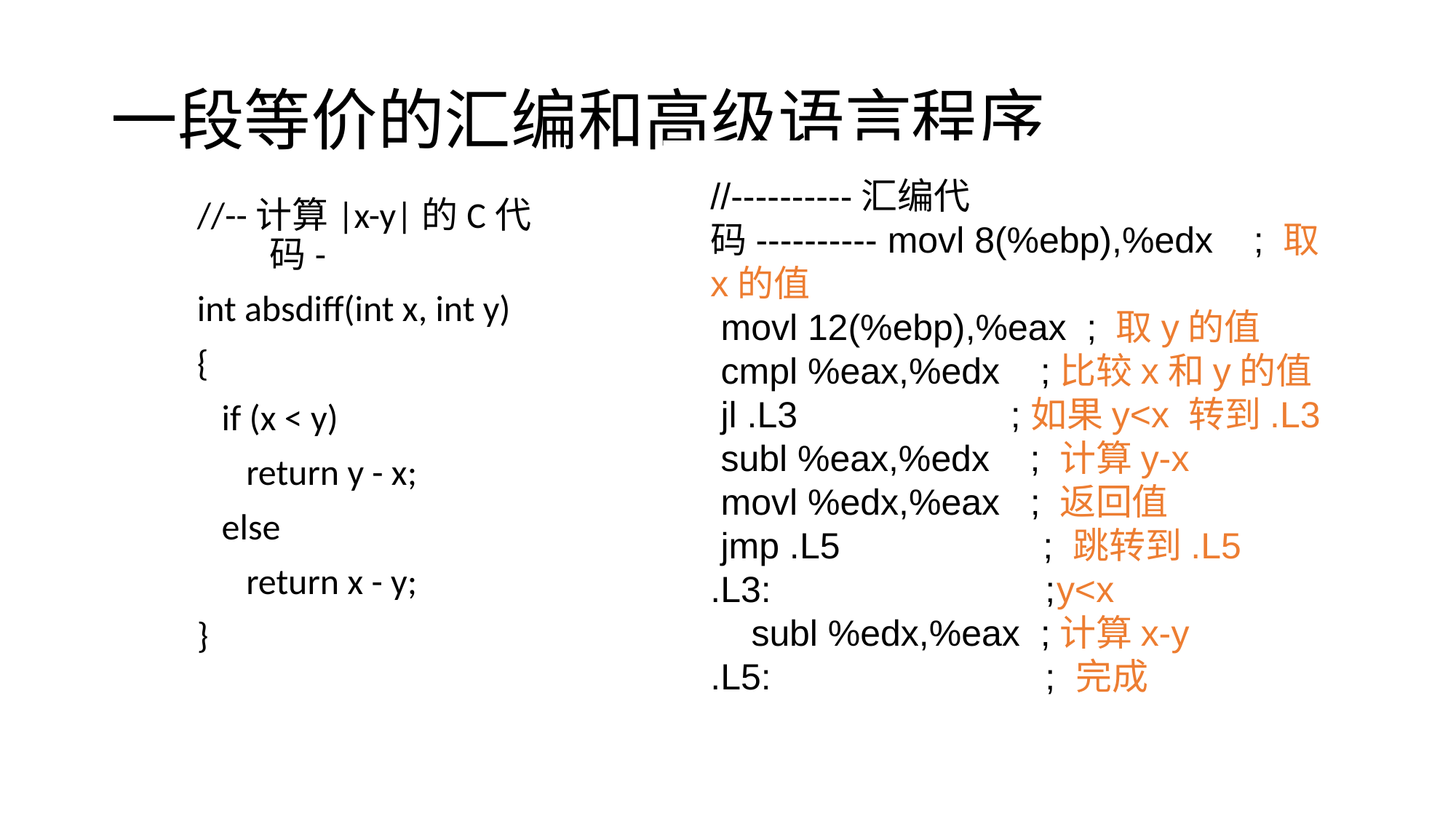

# 一段等价的汇编和高级语言程序

//----------汇编代码---------- movl 8(%ebp),%edx    ; 取x的值
 movl 12(%ebp),%eax  ; 取y的值
 cmpl %eax,%edx    ;比较x和y的值
 jl .L3                     ;如果y<x 转到.L3
 subl %eax,%edx    ; 计算y-x
 movl %edx,%eax   ; 返回值
 jmp .L5                    ; 跳转到.L5
.L3:                           ;y<x
    subl %edx,%eax  ;计算x-y
.L5:                           ; 完成
//--计算|x-y|的C代码-
int absdiff(int x, int y)
{
   if (x < y)
      return y - x;
   else
      return x - y;
}